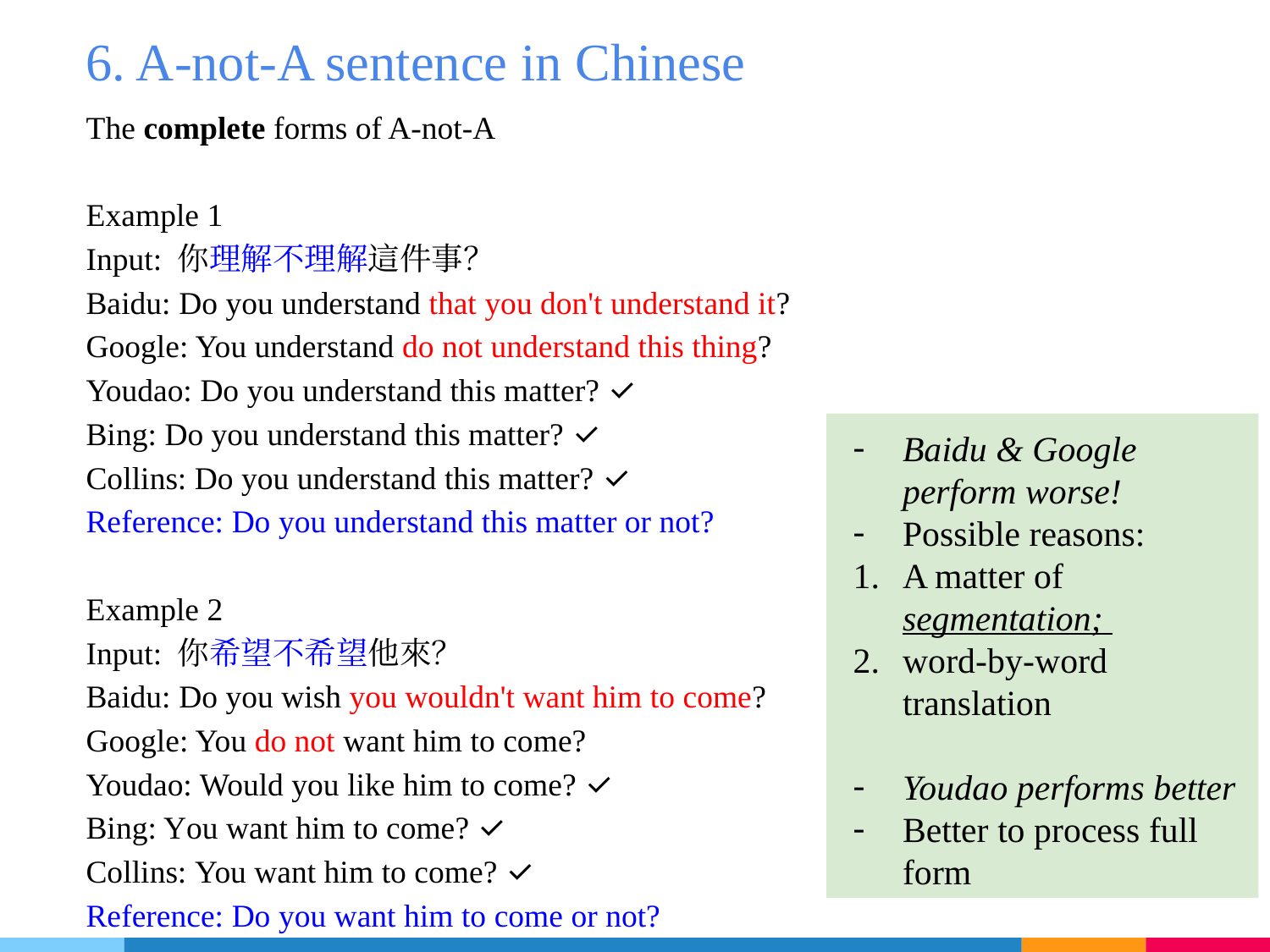

6. A-not-A sentence in Chinese
The complete forms of A-not-A

Example 1
Input: 你理解不理解這件事？
Baidu: Do you understand that you don't understand it?
Google: You understand do not understand this thing?
Youdao: Do you understand this matter? ✓
Bing: Do you understand this matter? ✓
Collins: Do you understand this matter? ✓
Reference: Do you understand this matter or not?

Example 2
Input: 你希望不希望他來？
Baidu: Do you wish you wouldn't want him to come?
Google: You do not want him to come?
Youdao: Would you like him to come? ✓
Bing: You want him to come? ✓
Collins: You want him to come? ✓
Reference: Do you want him to come or not?
Baidu & Google perform worse!
Possible reasons:
A matter of segmentation;
word-by-word translation

Youdao performs better
Better to process full form